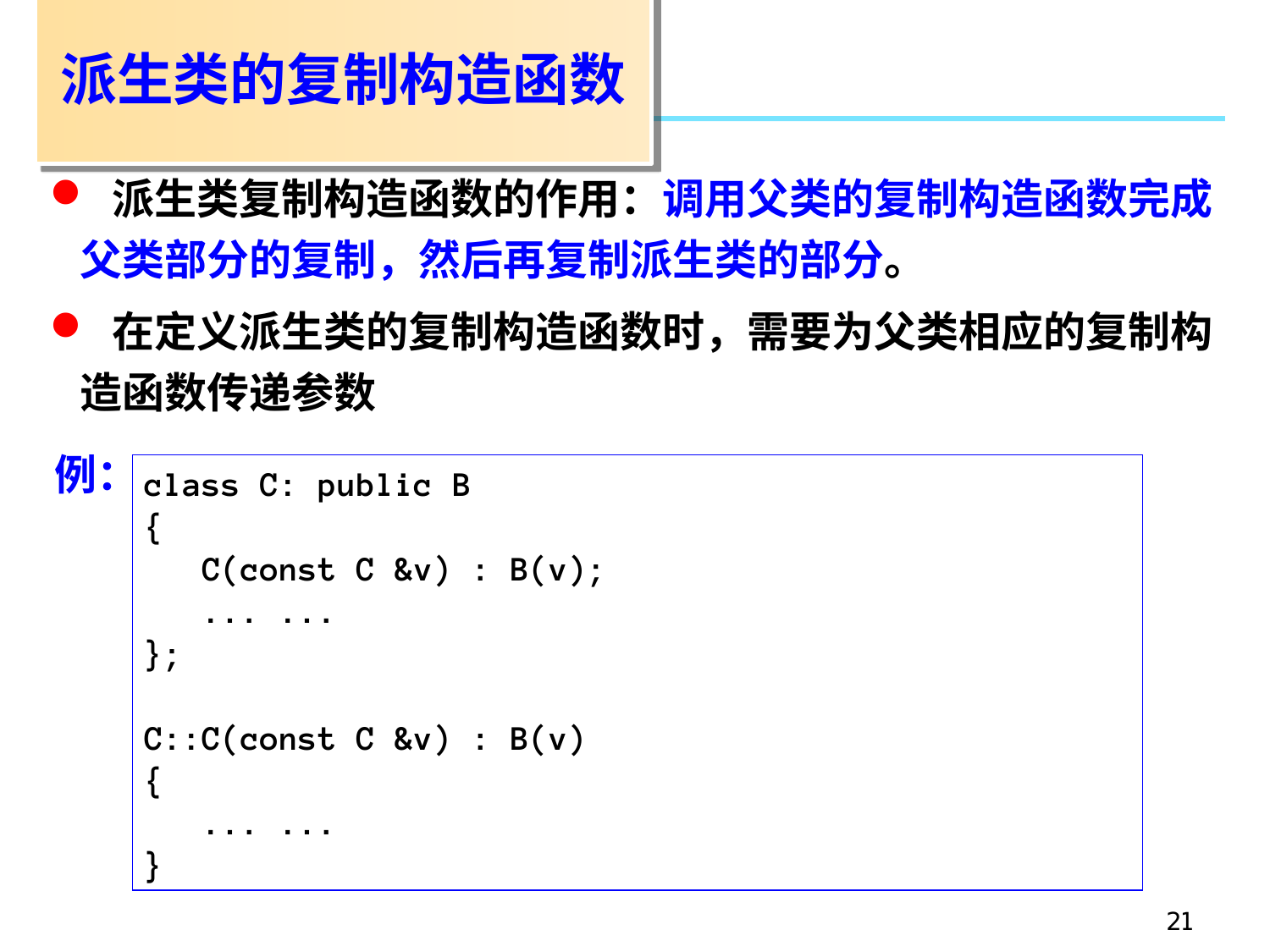

# 派生类的复制构造函数
 派生类复制构造函数的作用：调用父类的复制构造函数完成父类部分的复制，然后再复制派生类的部分。
 在定义派生类的复制构造函数时，需要为父类相应的复制构造函数传递参数
例：
class C: public B
{
   C(const C &v) : B(v);
   ... ...
};

C::C(const C &v) : B(v)
{
   ... ...
}
21